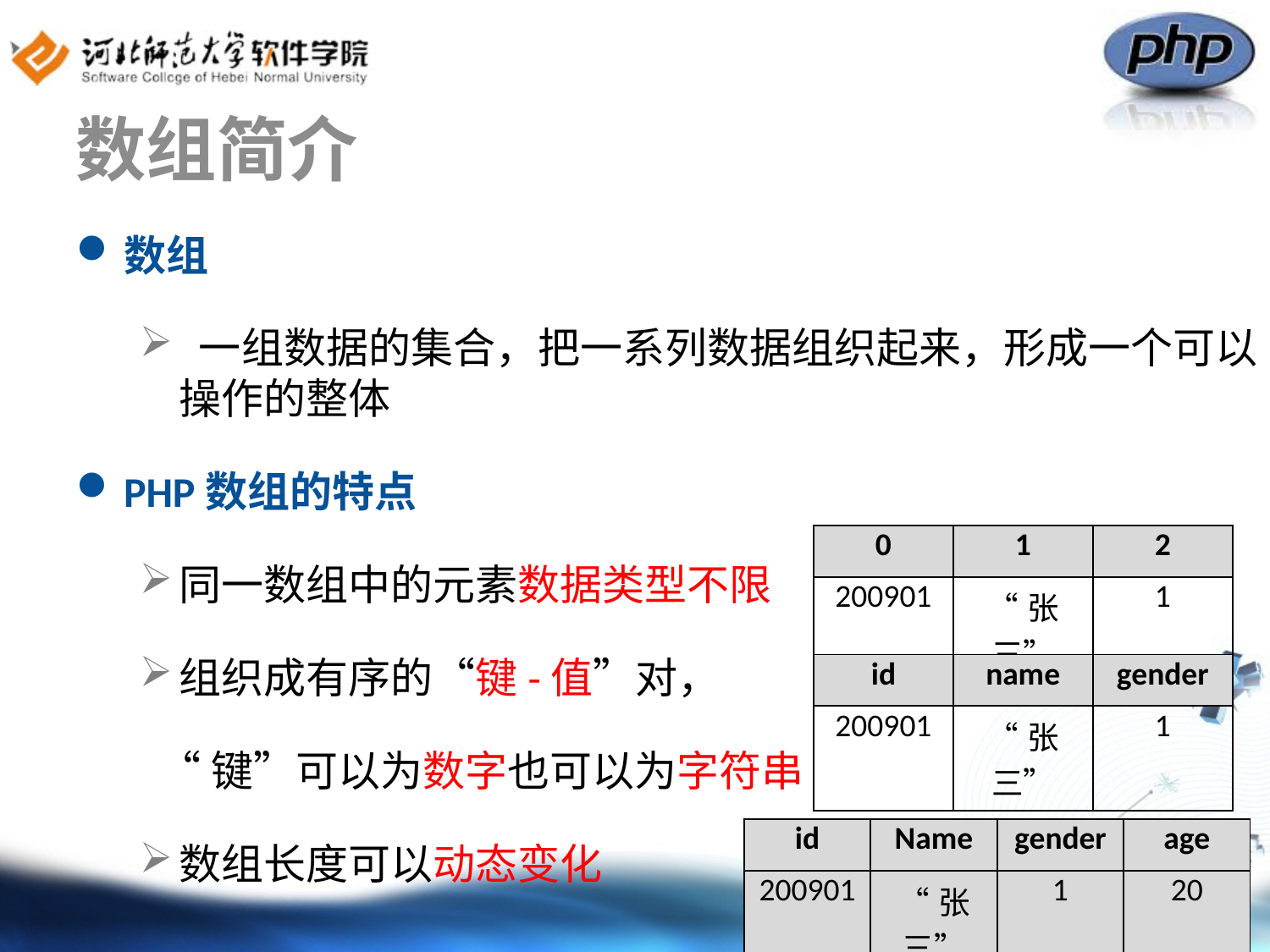

# 数组简介
数组
 一组数据的集合，把一系列数据组织起来，形成一个可以操作的整体
PHP数组的特点
同一数组中的元素数据类型不限
组织成有序的“键-值”对，
  “键”可以为数字也可以为字符串
数组长度可以动态变化

| 0 | 1 | 2 |
| --- | --- | --- |
| 200901 | “张三” | 1 |
| id | name | gender |
| --- | --- | --- |
| 200901 | “张三” | 1 |
| id | Name | gender | age |
| --- | --- | --- | --- |
| 200901 | “张三” | 1 | 20 |